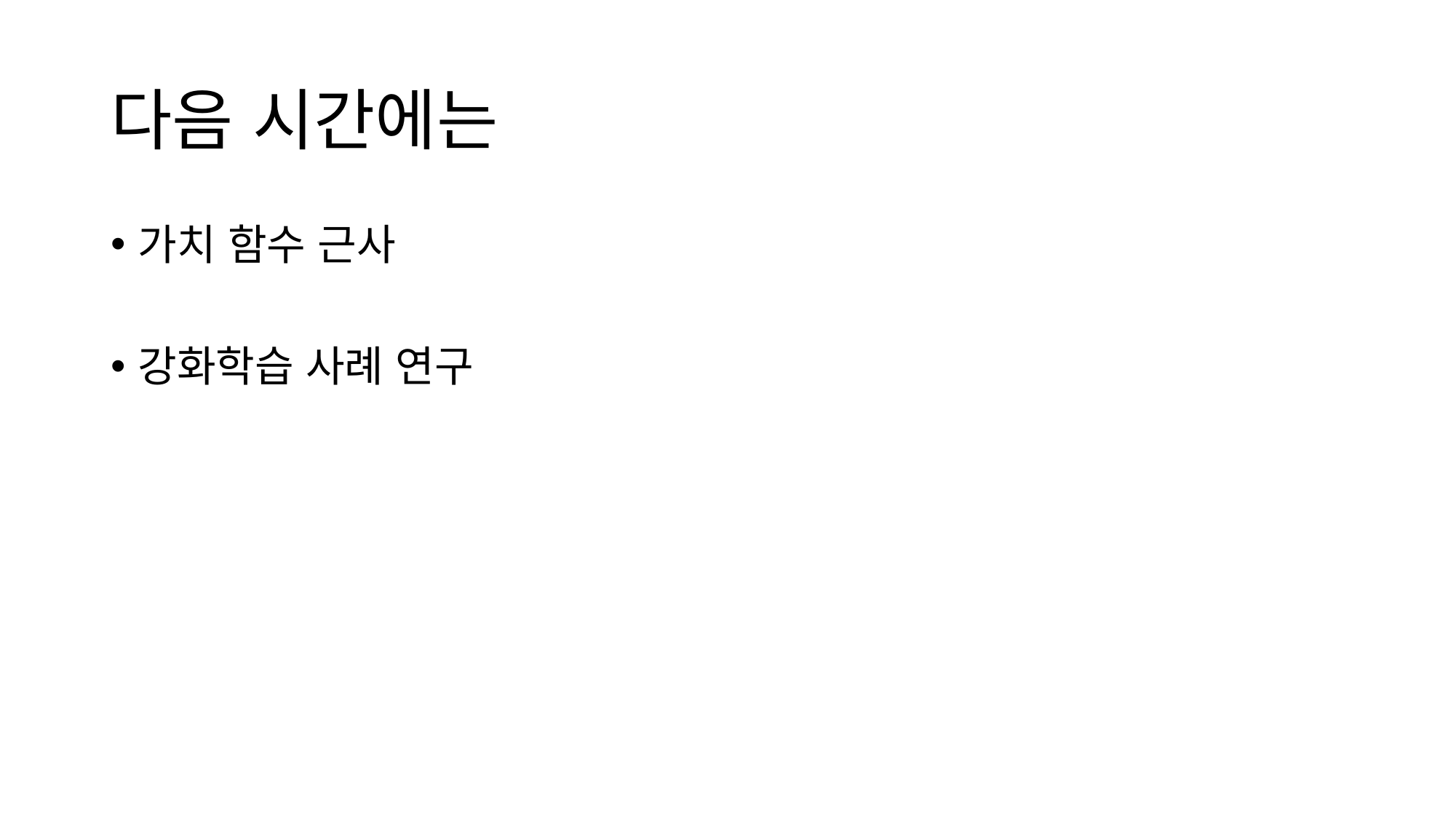

# 다음 시간에는
가치 함수 근사

강화학습 사례 연구